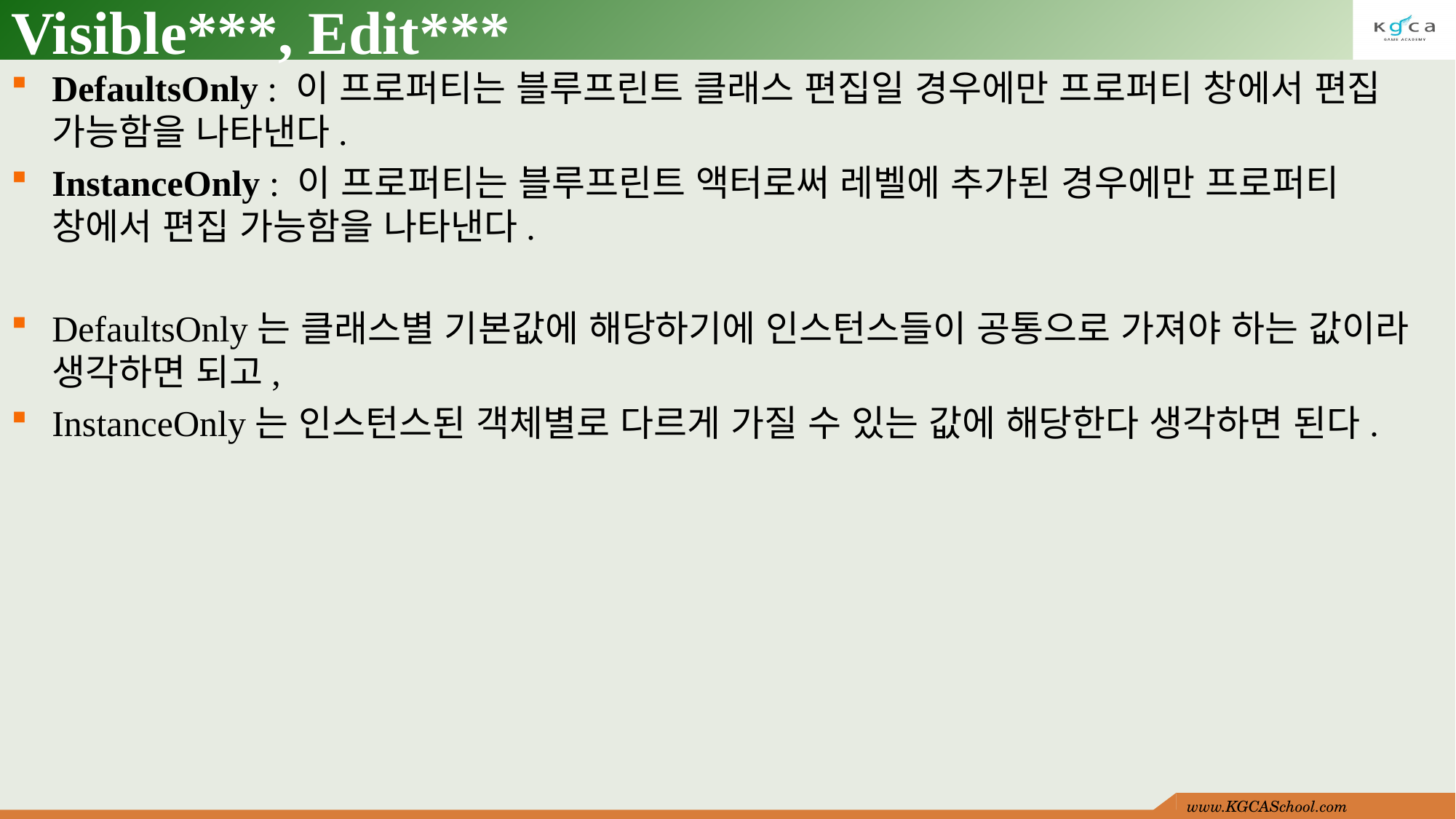

# Visible***, Edit***
DefaultsOnly : 이 프로퍼티는 블루프린트 클래스 편집일 경우에만 프로퍼티 창에서 편집 가능함을 나타낸다.
InstanceOnly : 이 프로퍼티는 블루프린트 액터로써 레벨에 추가된 경우에만 프로퍼티 창에서 편집 가능함을 나타낸다.

DefaultsOnly는 클래스별 기본값에 해당하기에 인스턴스들이 공통으로 가져야 하는 값이라 생각하면 되고,
InstanceOnly는 인스턴스된 객체별로 다르게 가질 수 있는 값에 해당한다 생각하면 된다.